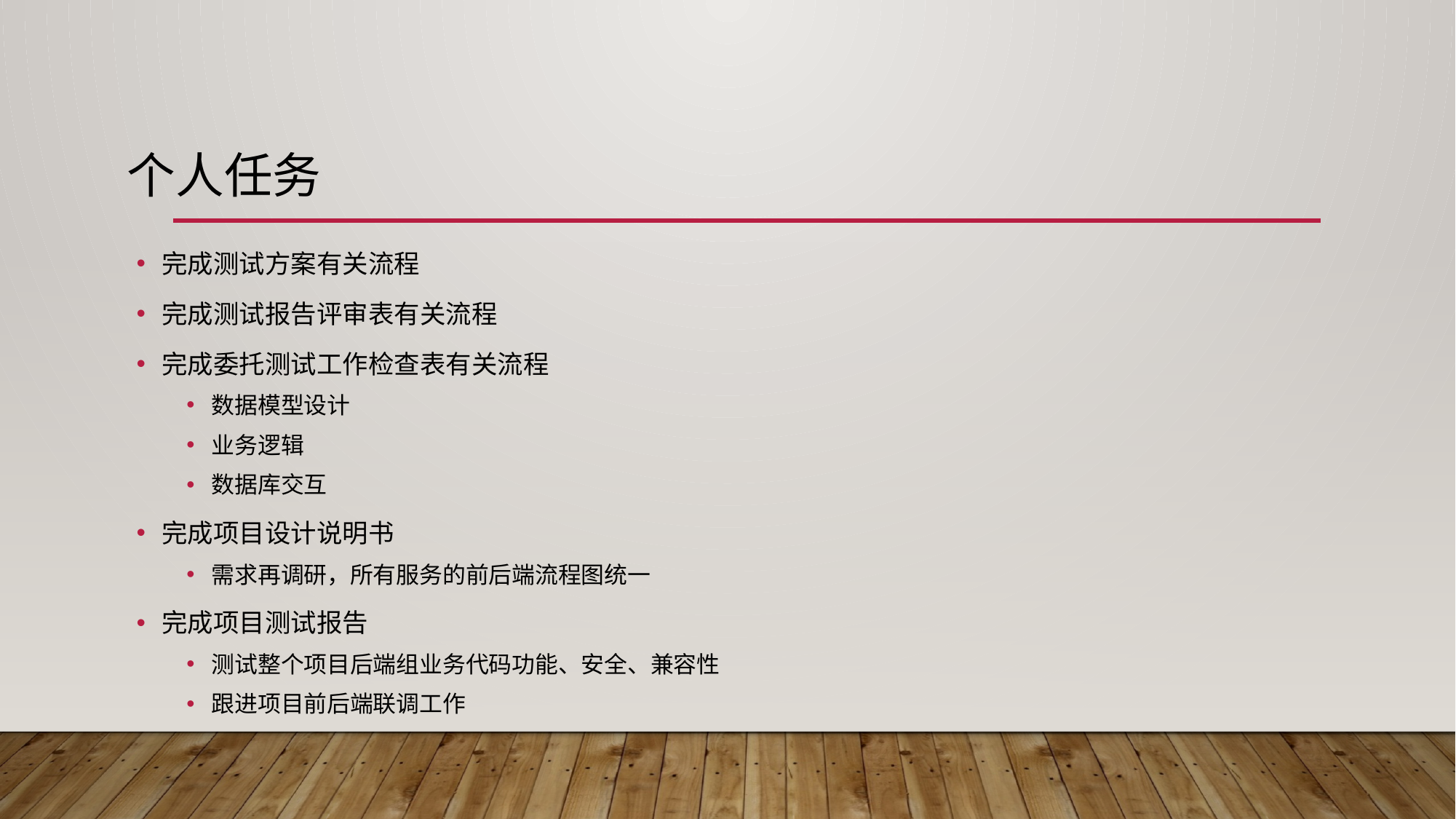

# 个人任务
完成测试方案有关流程
完成测试报告评审表有关流程
完成委托测试工作检查表有关流程
数据模型设计
业务逻辑
数据库交互
完成项目设计说明书
需求再调研，所有服务的前后端流程图统一
完成项目测试报告
测试整个项目后端组业务代码功能、安全、兼容性
跟进项目前后端联调工作